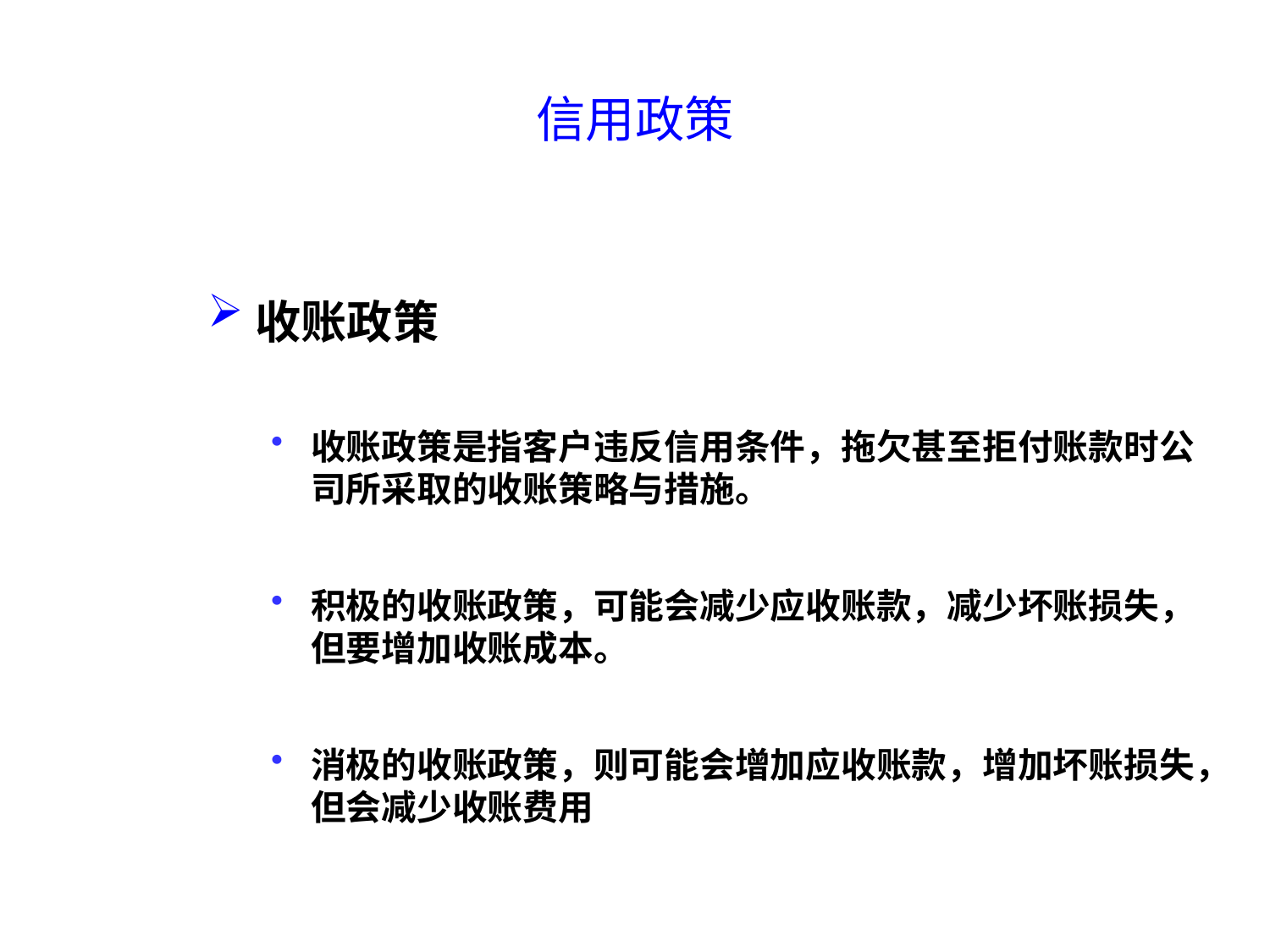

信用政策
收账政策

收账政策是指客户违反信用条件，拖欠甚至拒付账款时公司所采取的收账策略与措施。

积极的收账政策，可能会减少应收账款，减少坏账损失，但要增加收账成本。

消极的收账政策，则可能会增加应收账款，增加坏账损失，但会减少收账费用